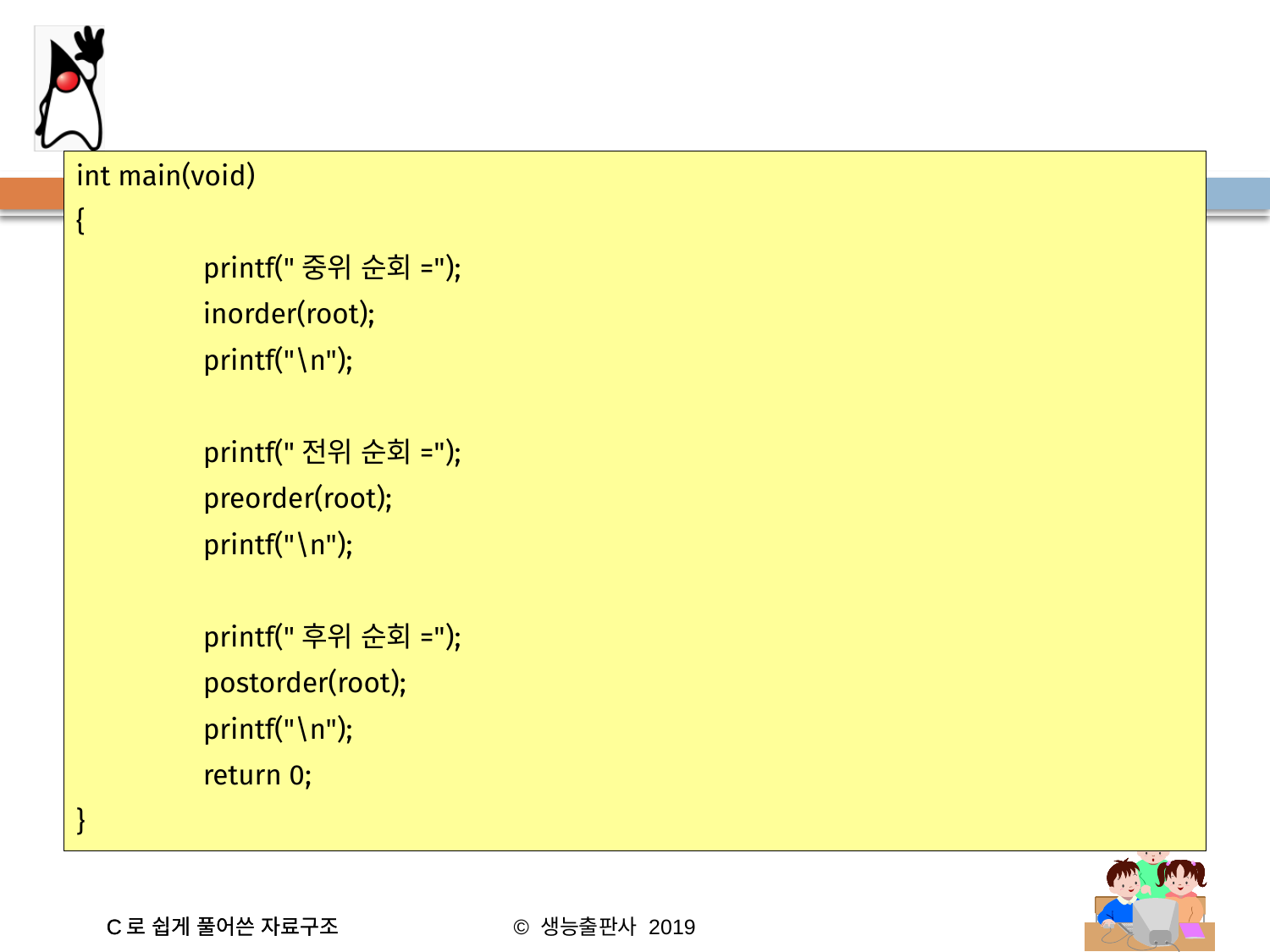

int main(void)
{
	printf("중위 순회=");
	inorder(root);
	printf("\n");

	printf("전위 순회=");
	preorder(root);
	printf("\n");

	printf("후위 순회=");
	postorder(root);
	printf("\n");
	return 0;
}